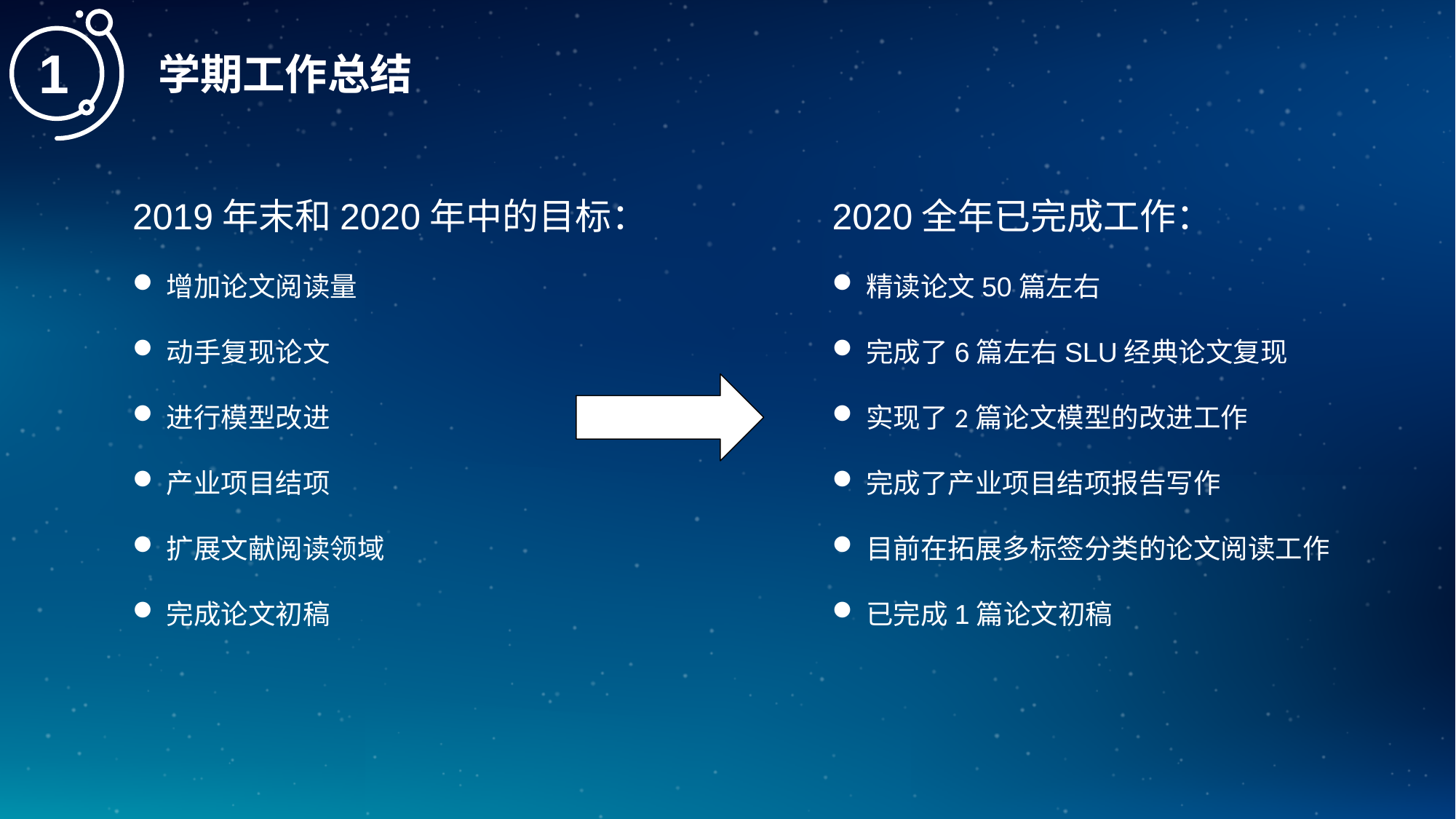

1

学期工作总结
2019年末和2020年中的目标：
增加论文阅读量
动手复现论文
进行模型改进
产业项目结项
扩展文献阅读领域
完成论文初稿
2020全年已完成工作：
精读论文50篇左右
完成了6篇左右SLU经典论文复现
实现了2篇论文模型的改进工作
完成了产业项目结项报告写作
目前在拓展多标签分类的论文阅读工作
已完成1篇论文初稿